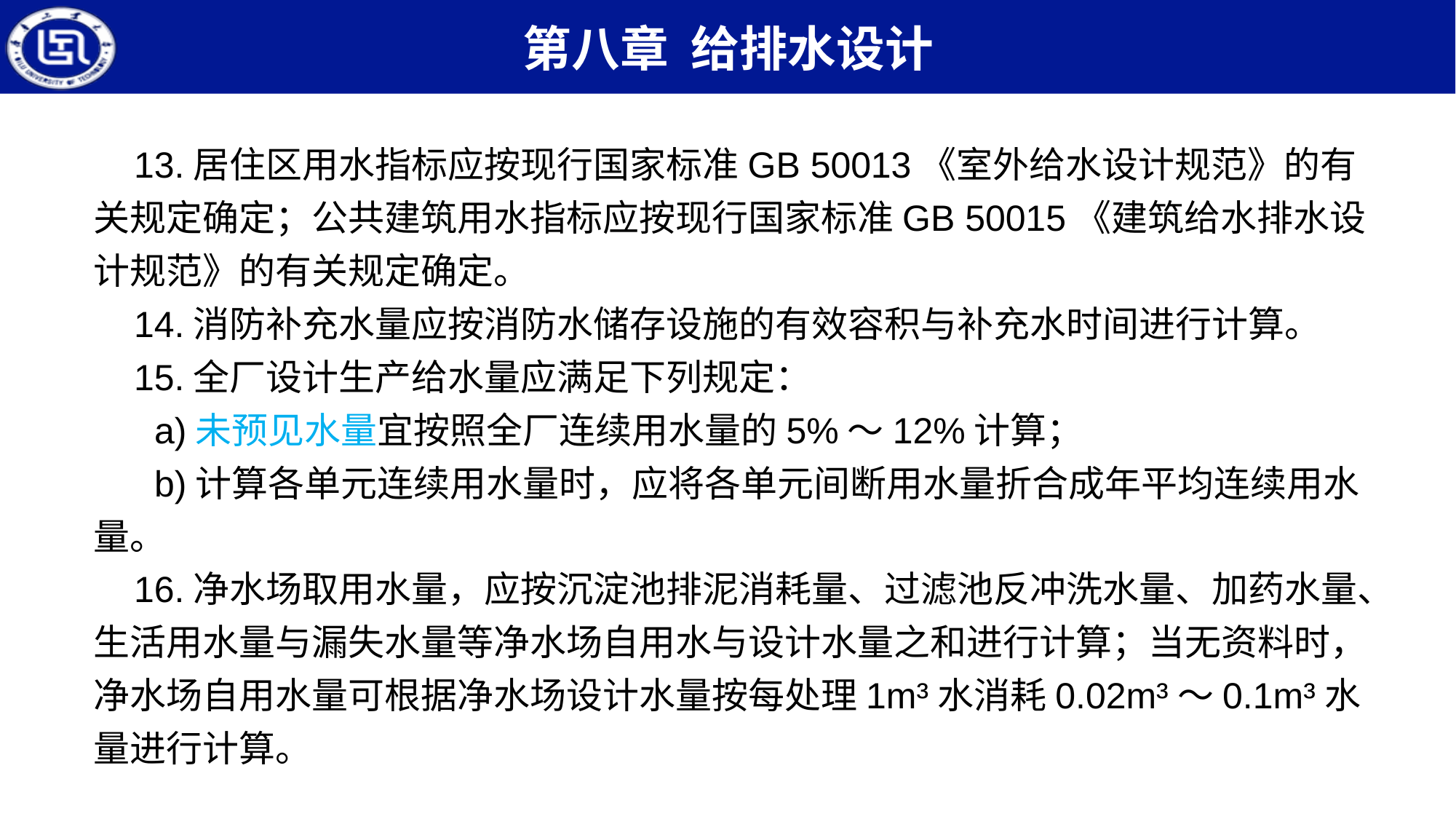

13.居住区用水指标应按现行国家标准GB 50013《室外给水设计规范》的有关规定确定；公共建筑用水指标应按现行国家标准GB 50015《建筑给水排水设计规范》的有关规定确定。
    14.消防补充水量应按消防水储存设施的有效容积与补充水时间进行计算。
    15.全厂设计生产给水量应满足下列规定：
      a)未预见水量宜按照全厂连续用水量的5%～12%计算；
      b)计算各单元连续用水量时，应将各单元间断用水量折合成年平均连续用水量。
    16.净水场取用水量，应按沉淀池排泥消耗量、过滤池反冲洗水量、加药水量、生活用水量与漏失水量等净水场自用水与设计水量之和进行计算；当无资料时，净水场自用水量可根据净水场设计水量按每处理1m³水消耗0.02m³～0.1m³水量进行计算。